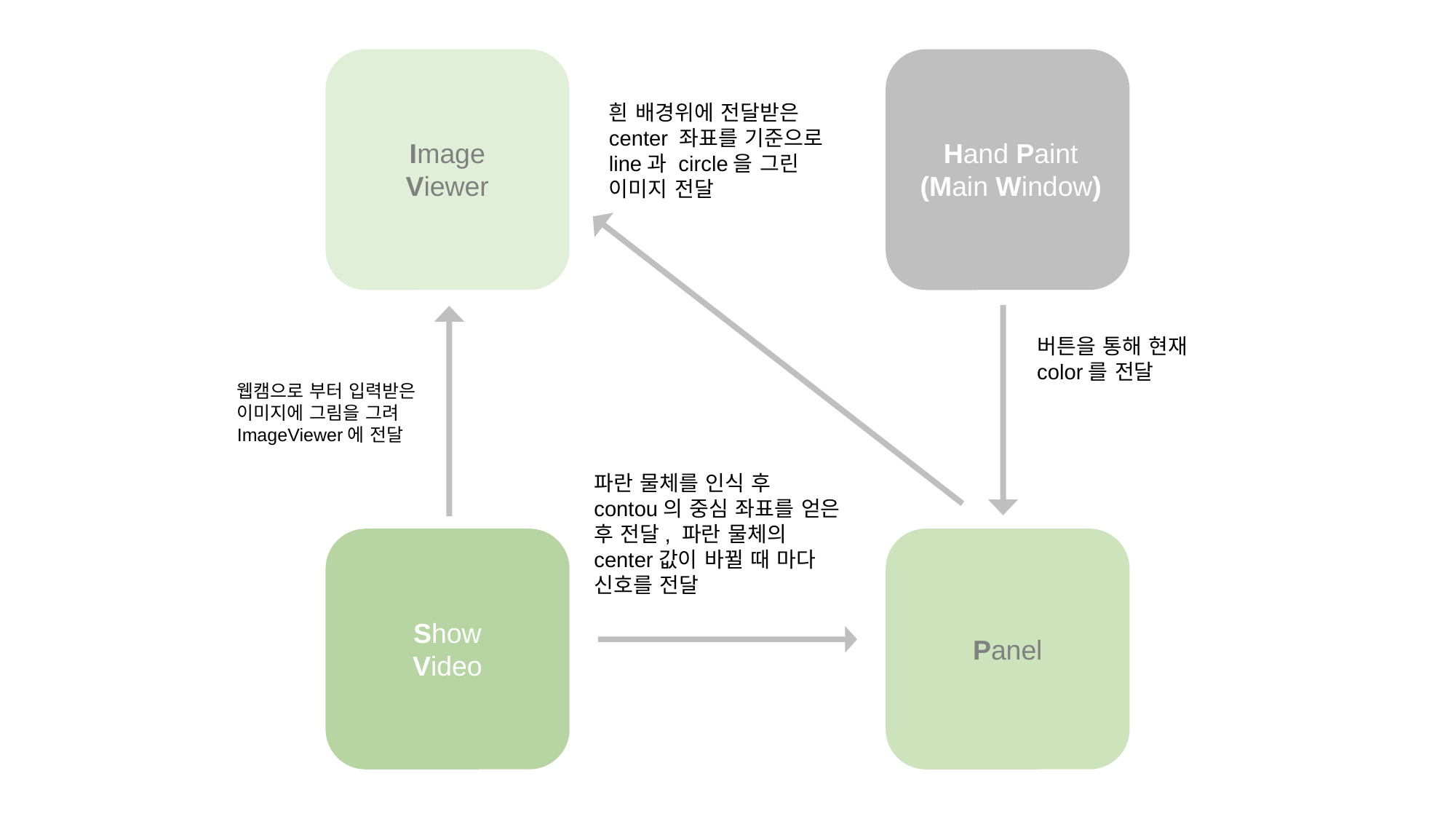

흰 배경위에 전달받은 center 좌표를 기준으로 line과 circle을 그린 이미지 전달

Image
Viewer
Hand Paint
(Main Window)

버튼을 통해 현재 color를 전달
웹캠으로 부터 입력받은 이미지에 그림을 그려 ImageViewer에 전달
파란 물체를 인식 후 contou의 중심 좌표를 얻은 후 전달, 파란 물체의 center값이 바뀔 때 마다 신호를 전달

Show
Video
Panel